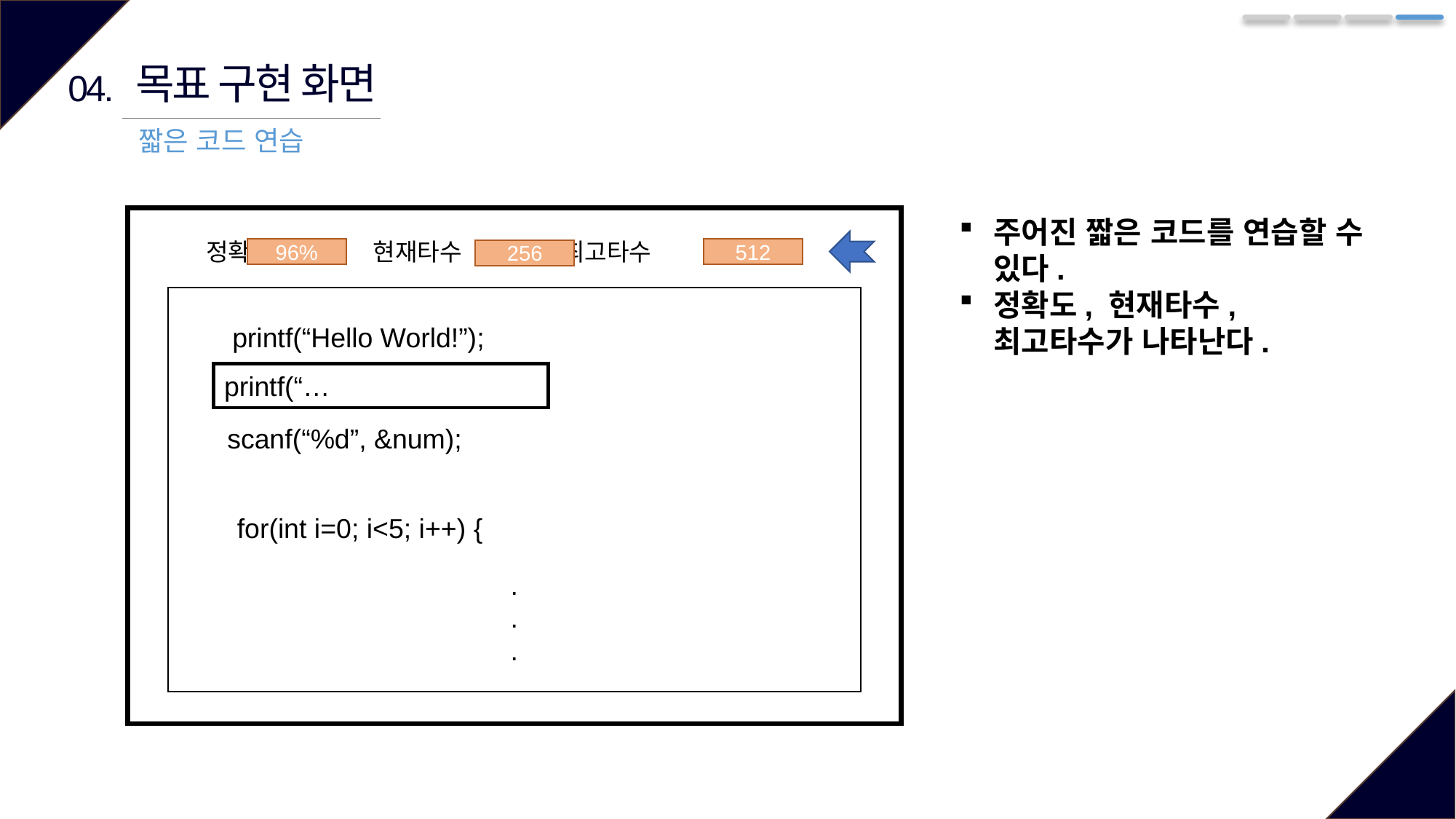

목표 구현 화면
04.
짧은 코드 연습
아
정확도               현재타수               최고타수

96%
512
256

printf(“Hello World!”);
printf(“…
scanf(“%d”, &num);
for(int i=0; i<5; i++) {
.
.
.
주어진 짧은 코드를 연습할 수 있다.
정확도, 현재타수, 최고타수가 나타난다.